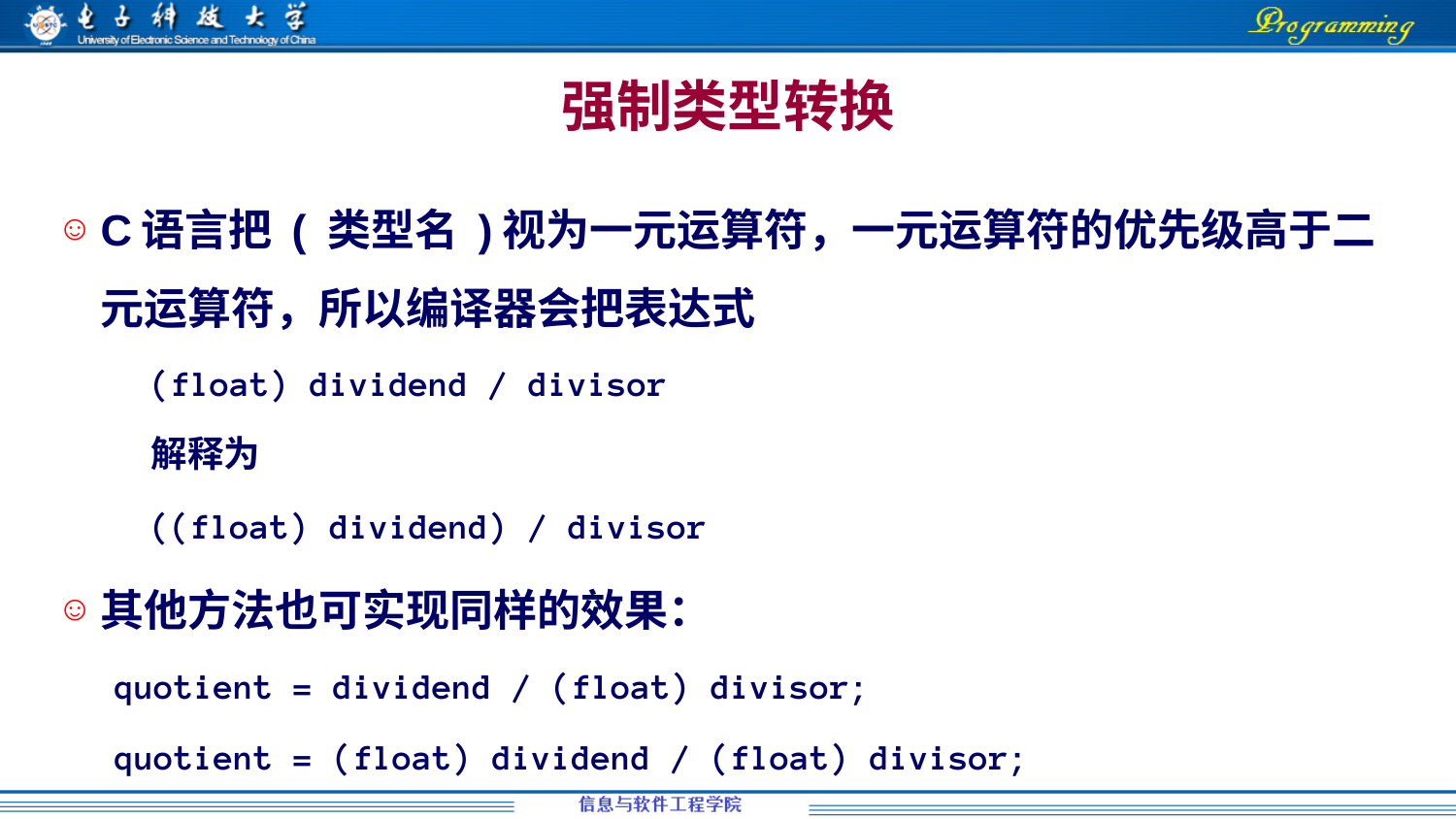

# 强制类型转换
C语言把 ( 类型名 )视为一元运算符，一元运算符的优先级高于二元运算符，所以编译器会把表达式
	(float) dividend / divisor
	解释为
	((float) dividend) / divisor
其他方法也可实现同样的效果：
quotient = dividend / (float) divisor;
quotient = (float) dividend / (float) divisor;